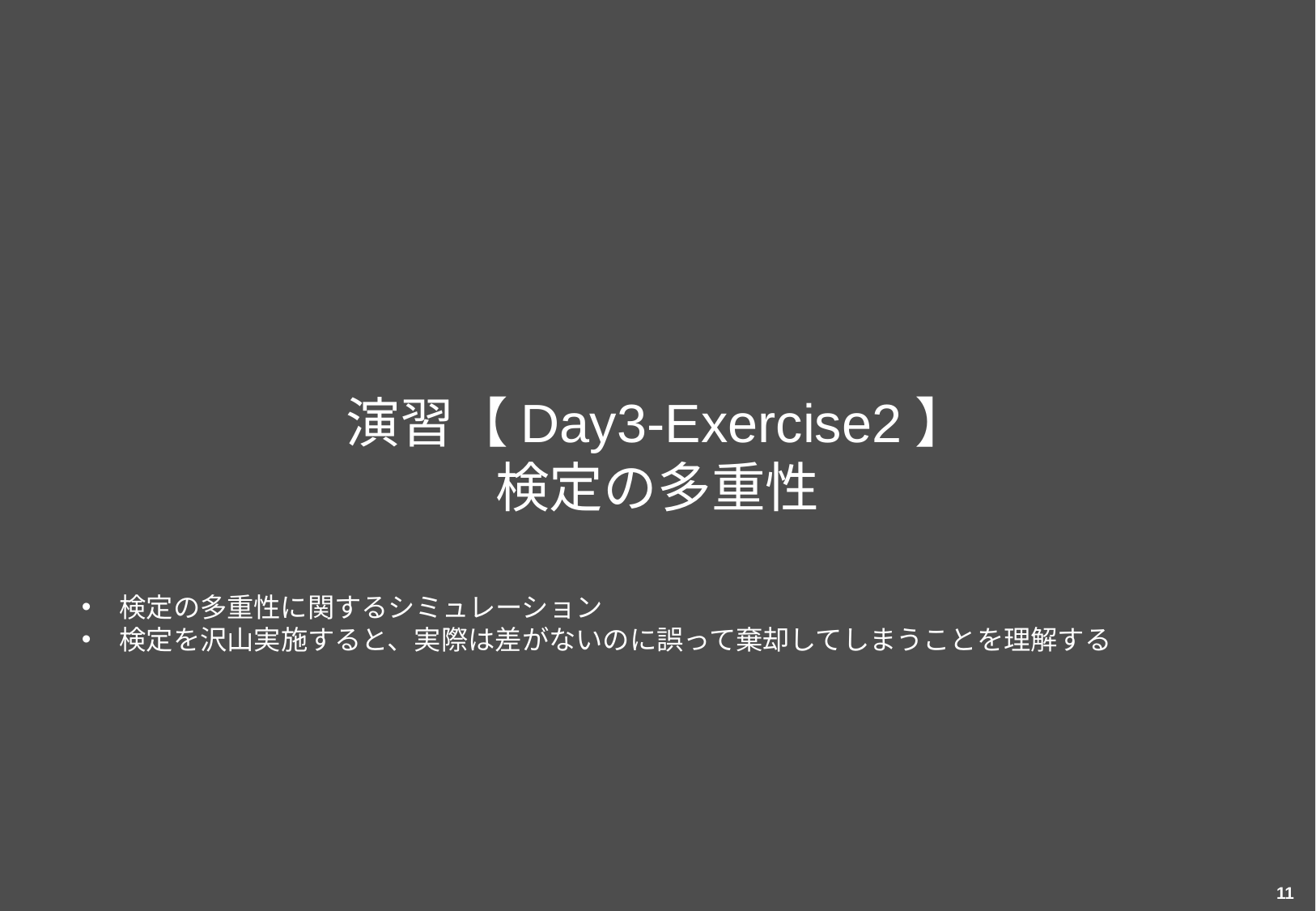

# 演習【Day3-Exercise2】 検定の多重性
検定の多重性に関するシミュレーション
検定を沢山実施すると、実際は差がないのに誤って棄却してしまうことを理解する

11